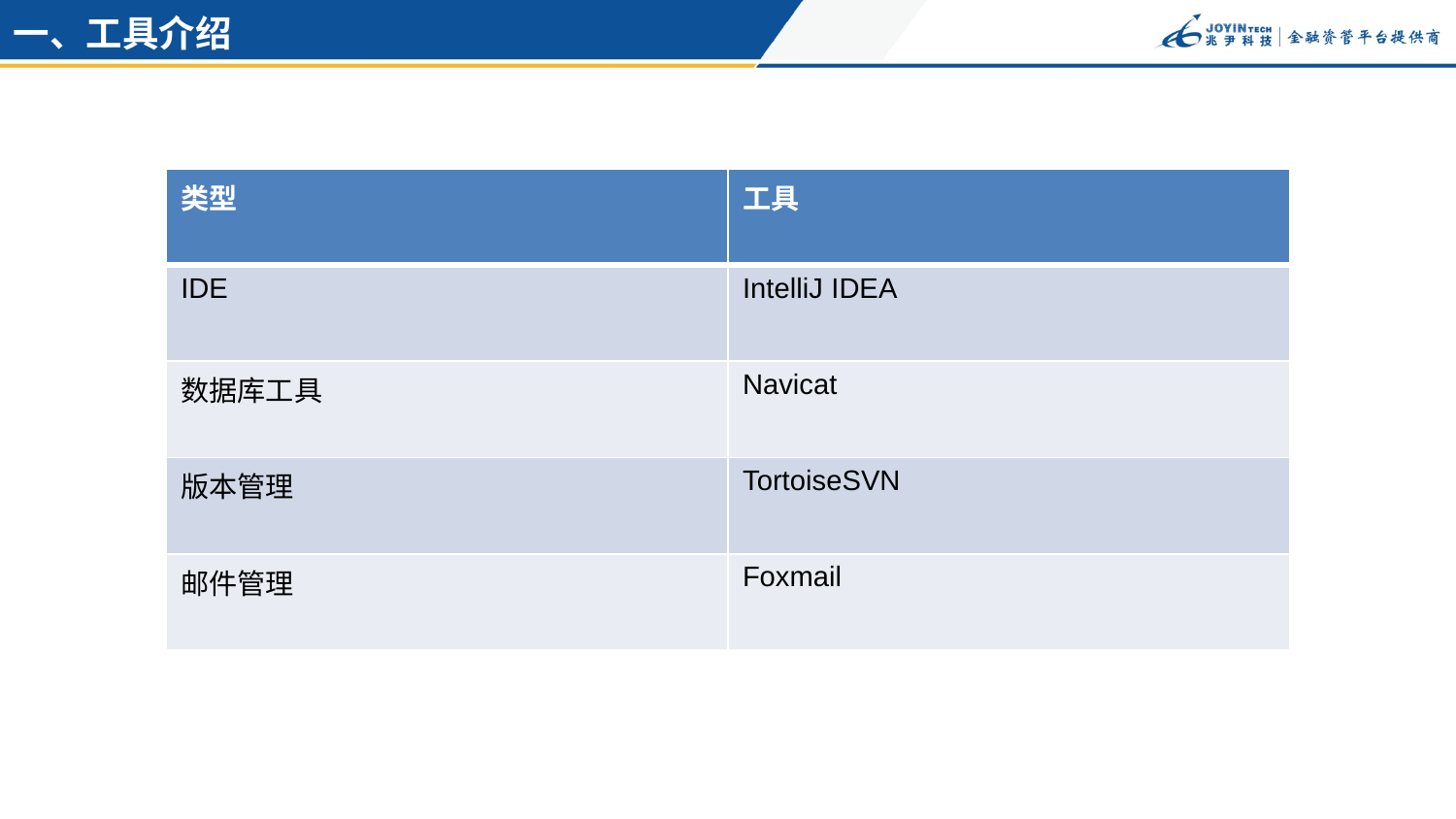

一、工具介绍
| 类型 | 工具 |
| --- | --- |
| IDE | IntelliJ IDEA |
| 数据库工具 | Navicat |
| 版本管理 | TortoiseSVN |
| 邮件管理 | Foxmail |